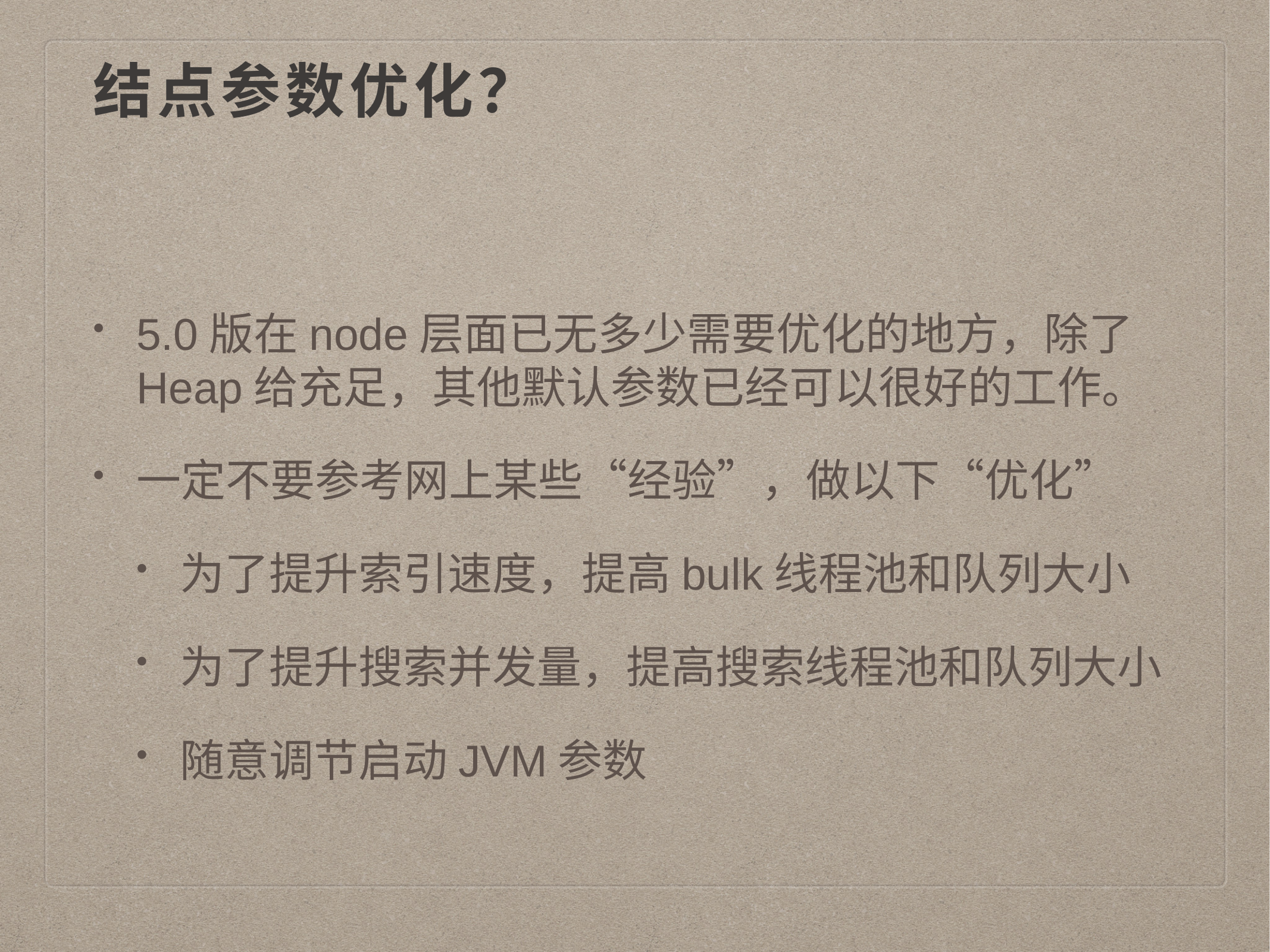

# 结点参数优化？
5.0版在node层面已无多少需要优化的地方，除了Heap给充足，其他默认参数已经可以很好的工作。
一定不要参考网上某些“经验”，做以下“优化”
为了提升索引速度，提高bulk线程池和队列大小
为了提升搜索并发量，提高搜索线程池和队列大小
随意调节启动JVM参数
13